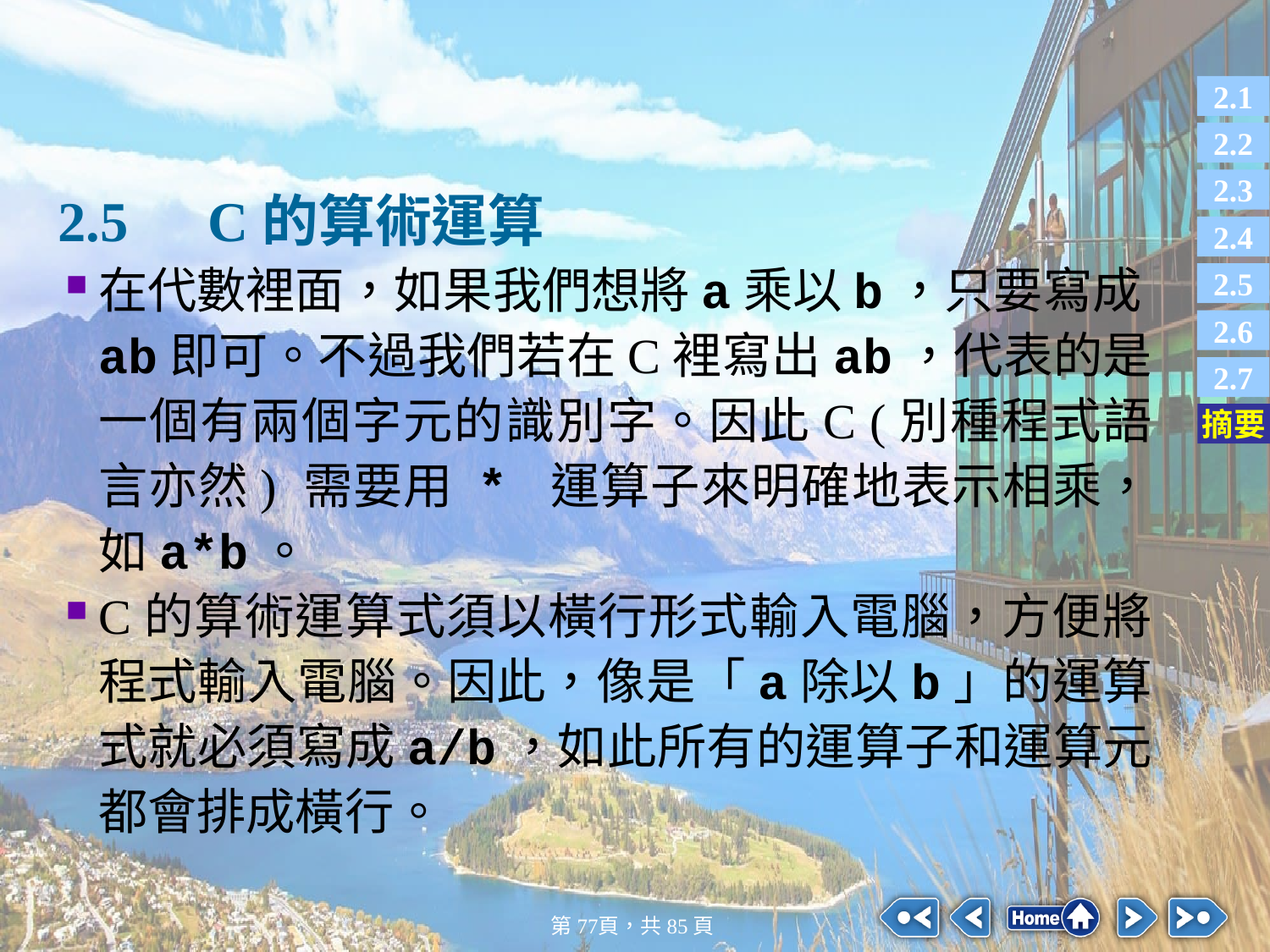

#
2.5	C的算術運算
在代數裡面，如果我們想將a乘以b，只要寫成ab即可。不過我們若在C裡寫出ab，代表的是一個有兩個字元的識別字。因此C (別種程式語言亦然) 需要用 * 運算子來明確地表示相乘，如a*b。
C的算術運算式須以橫行形式輸入電腦，方便將程式輸入電腦。因此，像是「a除以b」的運算式就必須寫成a/b，如此所有的運算子和運算元都會排成橫行。